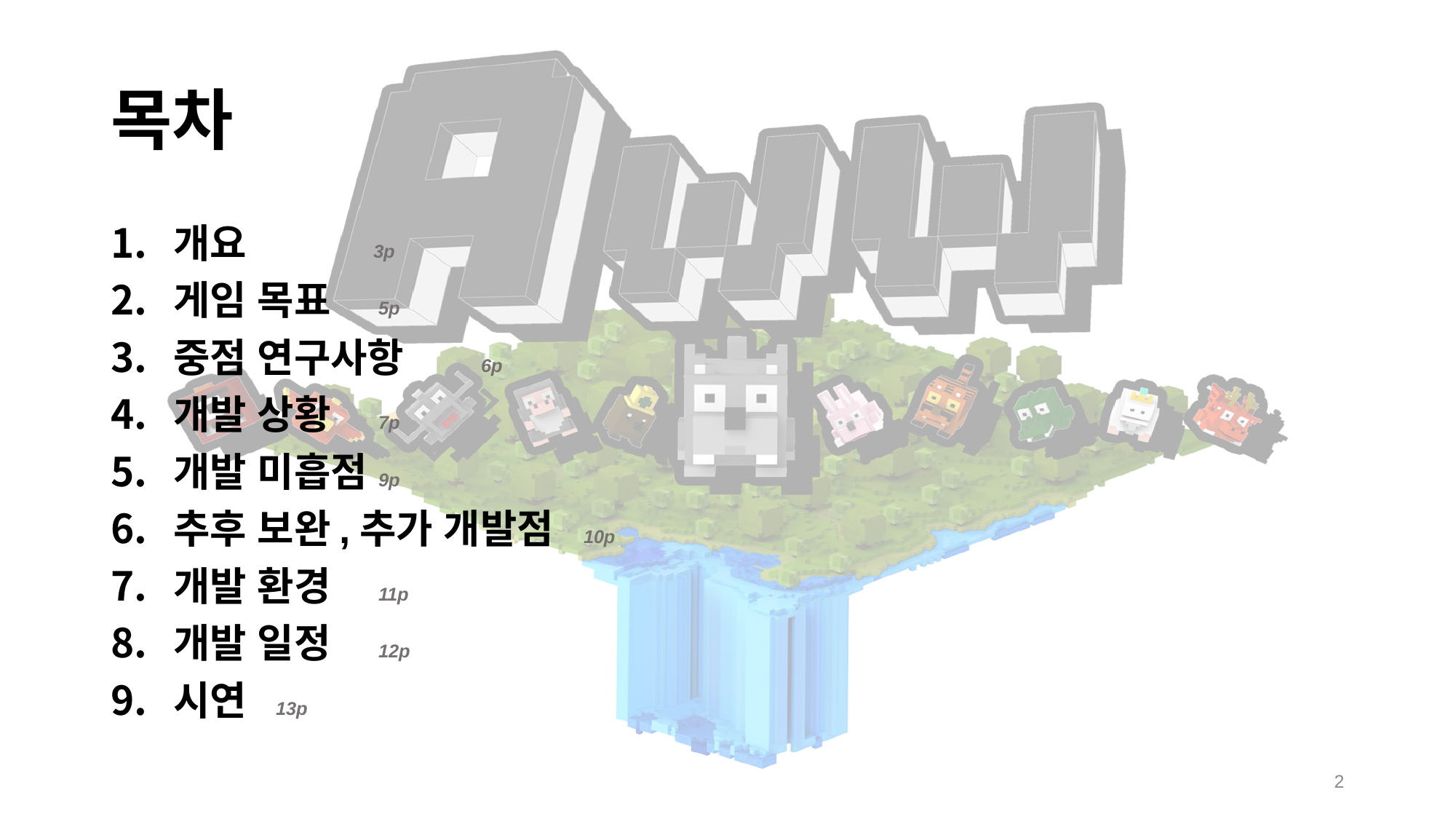

# 목차
개요									        3p
게임 목표									5p
중점 연구사항									6p
개발 상황									7p
개발 미흡점									9p
추후 보완,추가 개발점							10p
개발 환경									11p
개발 일정									12p
시연										13p

2